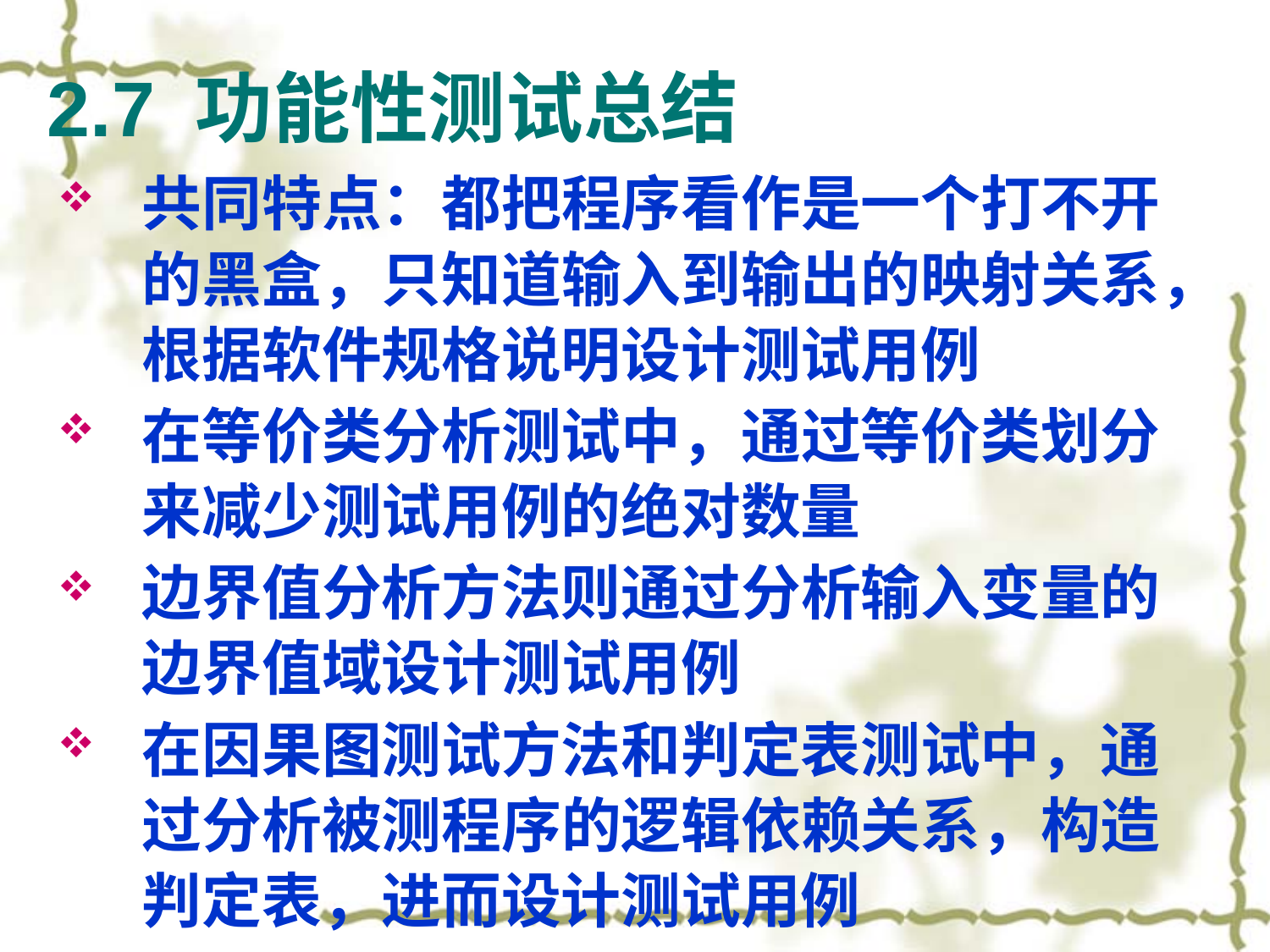

# 2.7 功能性测试总结
共同特点：都把程序看作是一个打不开的黑盒，只知道输入到输出的映射关系，根据软件规格说明设计测试用例
在等价类分析测试中，通过等价类划分来减少测试用例的绝对数量
边界值分析方法则通过分析输入变量的边界值域设计测试用例
在因果图测试方法和判定表测试中，通过分析被测程序的逻辑依赖关系，构造判定表，进而设计测试用例